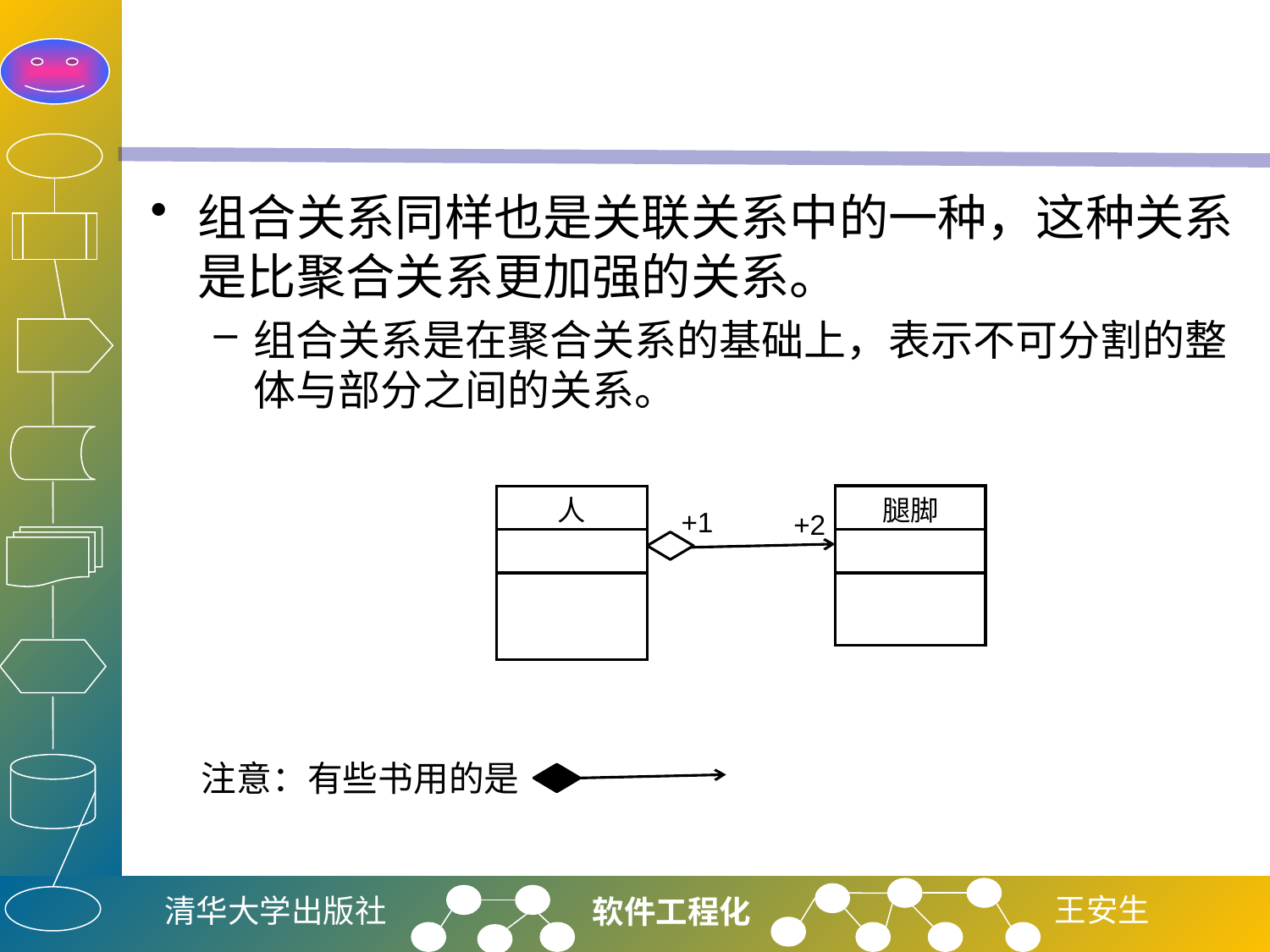

#
组合关系同样也是关联关系中的一种，这种关系是比聚合关系更加强的关系。
组合关系是在聚合关系的基础上，表示不可分割的整体与部分之间的关系。
人
腿脚
+2

+1

注意：有些书用的是